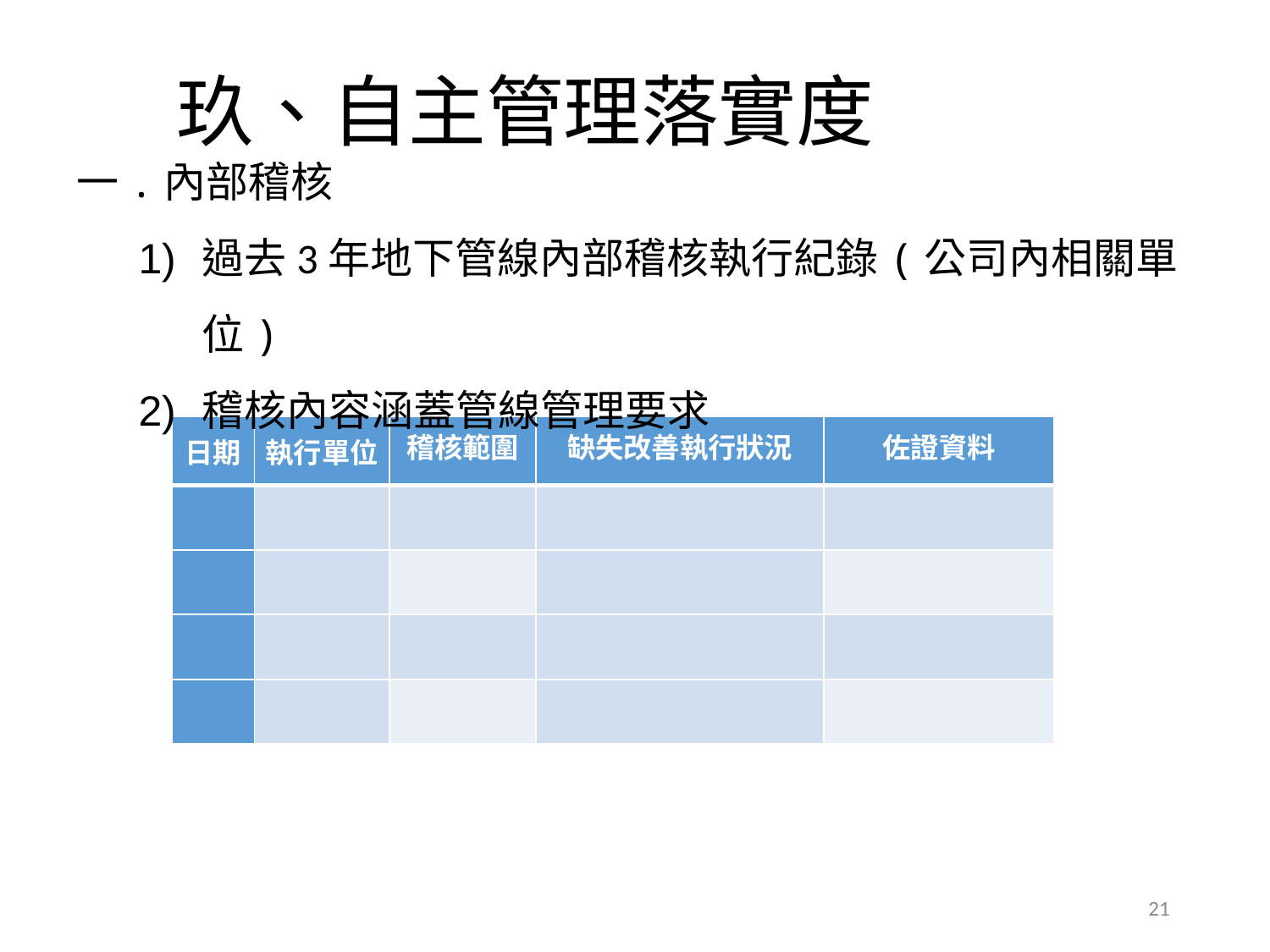

21
# 玖、自主管理落實度
一.內部稽核
過去3年地下管線內部稽核執行紀錄(公司內相關單位)
稽核內容涵蓋管線管理要求
| 日期 | 執行單位 | 稽核範圍 | 缺失改善執行狀況 | 佐證資料 |
| --- | --- | --- | --- | --- |
|  |  |  |  |  |
|  |  |  |  |  |
|  |  |  |  |  |
|  |  |  |  |  |